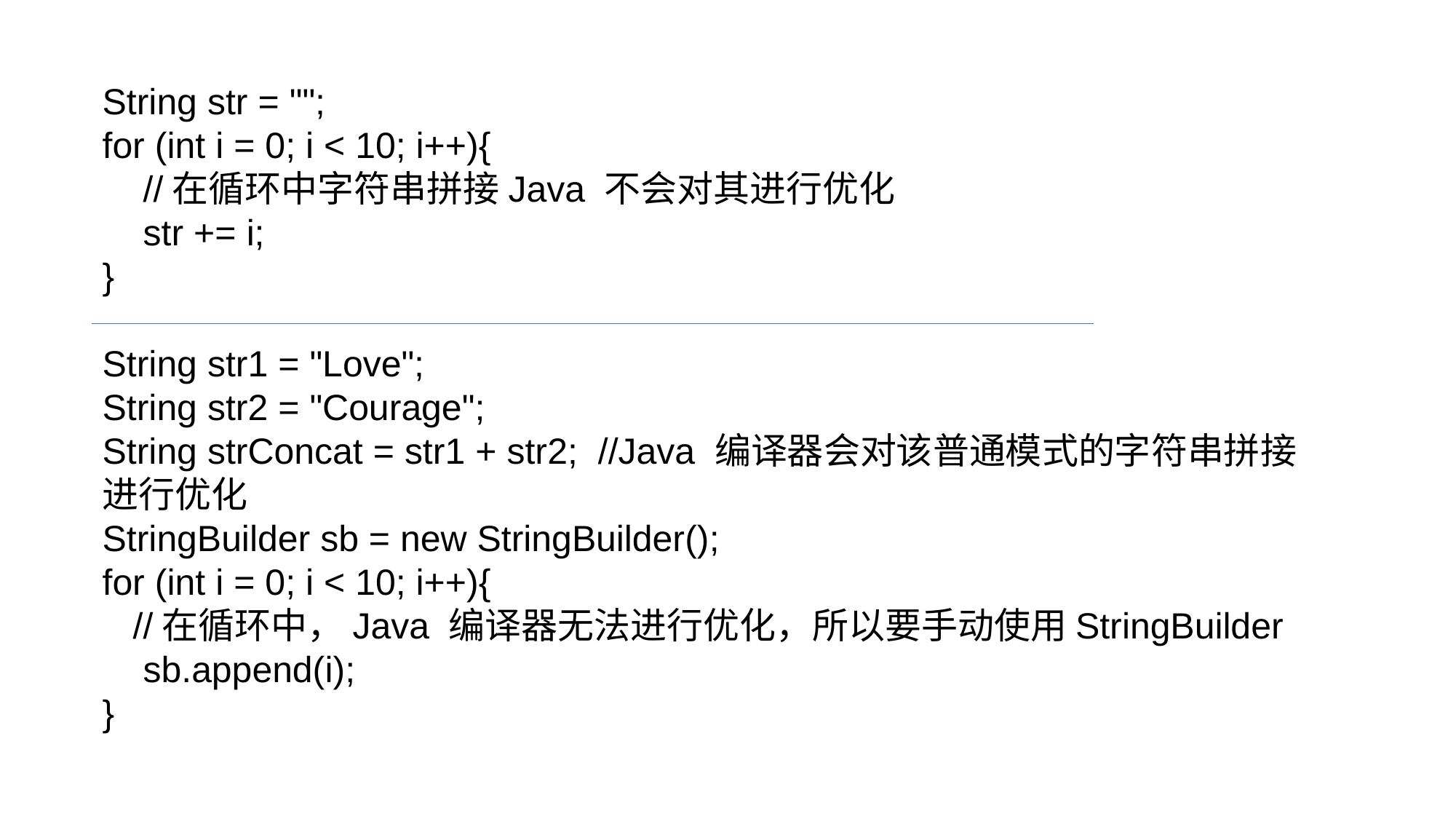

String str = "";
for (int i = 0; i < 10; i++){
    //在循环中字符串拼接Java 不会对其进行优化
    str += i;
}

String str1 = "Love";
String str2 = "Courage";
String strConcat = str1 + str2;  //Java 编译器会对该普通模式的字符串拼接进行优化
StringBuilder sb = new StringBuilder();
for (int i = 0; i < 10; i++){
   //在循环中，Java 编译器无法进行优化，所以要手动使用StringBuilder
    sb.append(i);
}